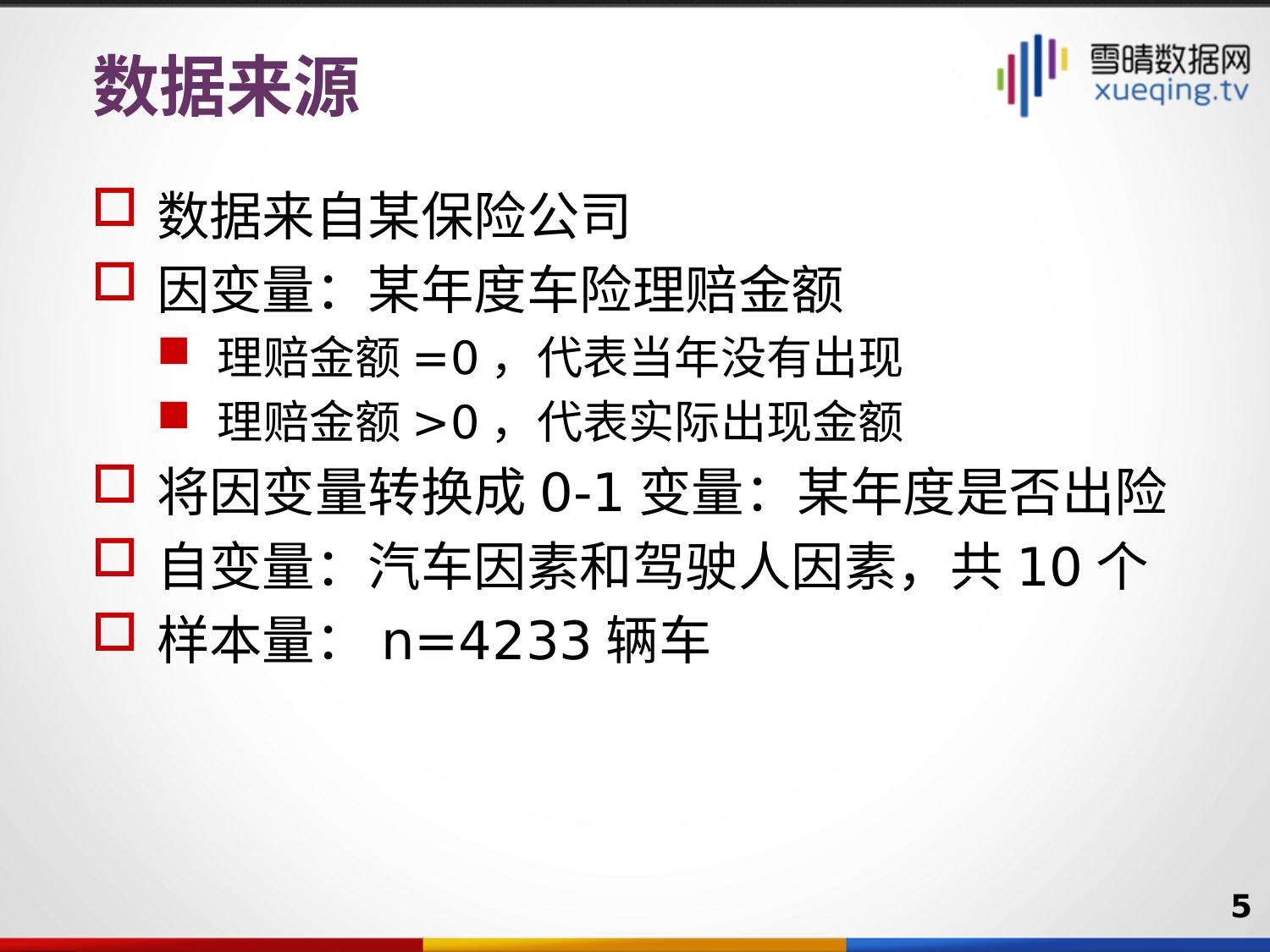

# 数据来源
数据来自某保险公司
因变量：某年度车险理赔金额
理赔金额=0，代表当年没有出现
理赔金额>0，代表实际出现金额
将因变量转换成0-1变量：某年度是否出险
自变量：汽车因素和驾驶人因素，共10个
样本量：n=4233辆车
5